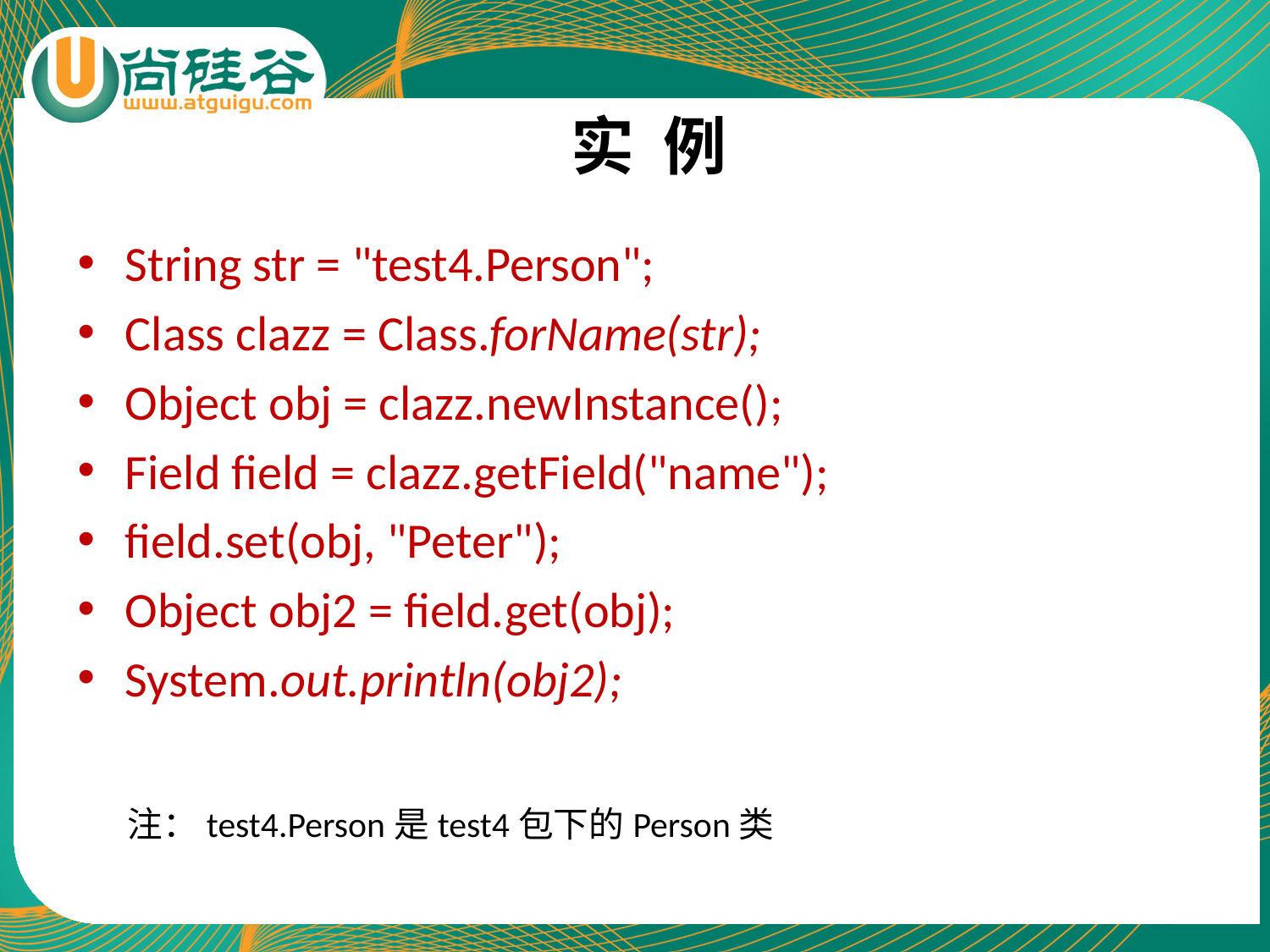

# 实  例
String str = "test4.Person";
Class clazz = Class.forName(str);
Object obj = clazz.newInstance();
Field field = clazz.getField("name");
field.set(obj, "Peter");
Object obj2 = field.get(obj);
System.out.println(obj2);
注：test4.Person是test4包下的Person类